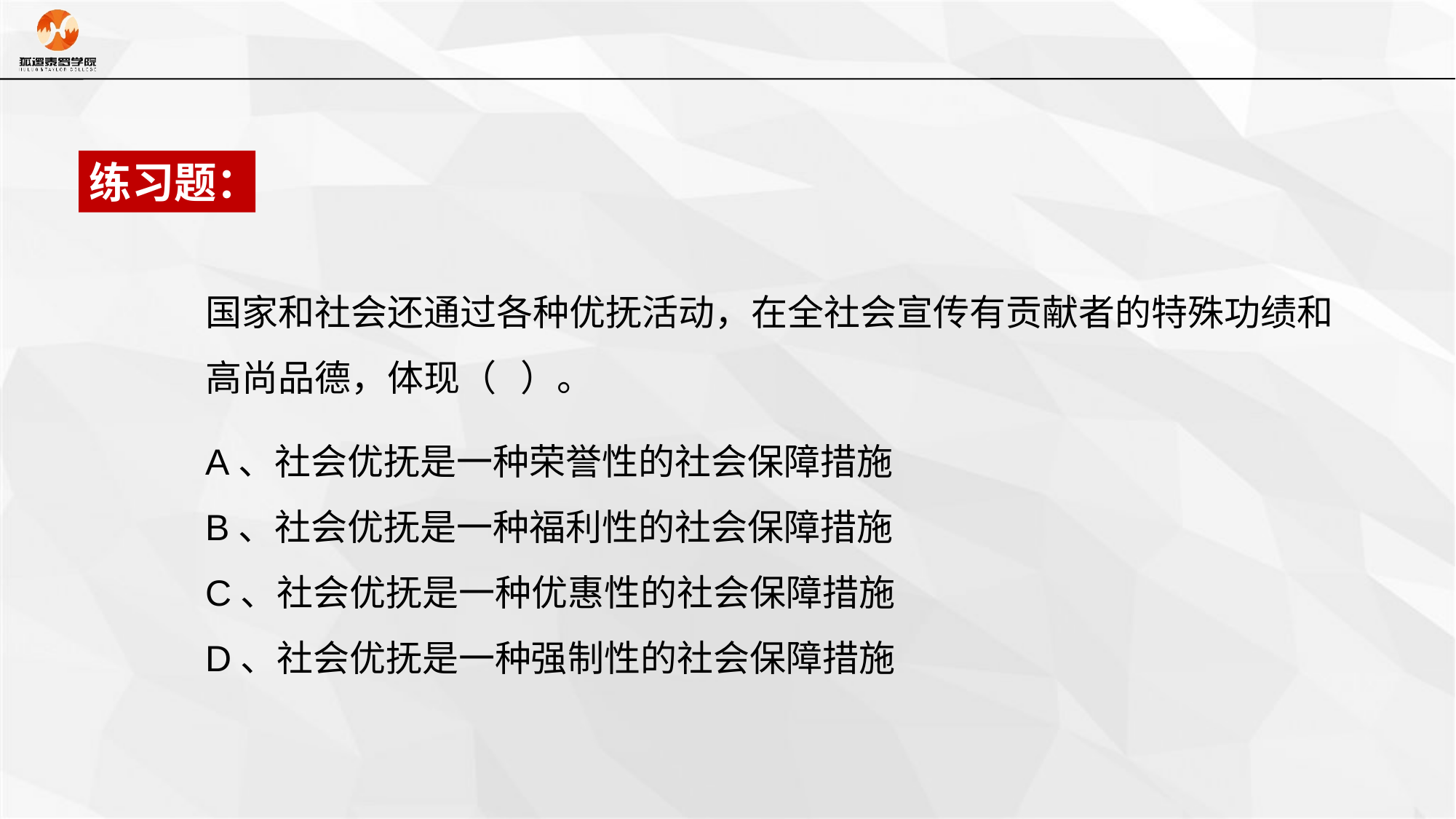

练习题：
国家和社会还通过各种优抚活动，在全社会宣传有贡献者的特殊功绩和高尚品德，体现（   ）。
A、社会优抚是一种荣誉性的社会保障措施
B、社会优抚是一种福利性的社会保障措施
C、社会优抚是一种优惠性的社会保障措施
D、社会优抚是一种强制性的社会保障措施